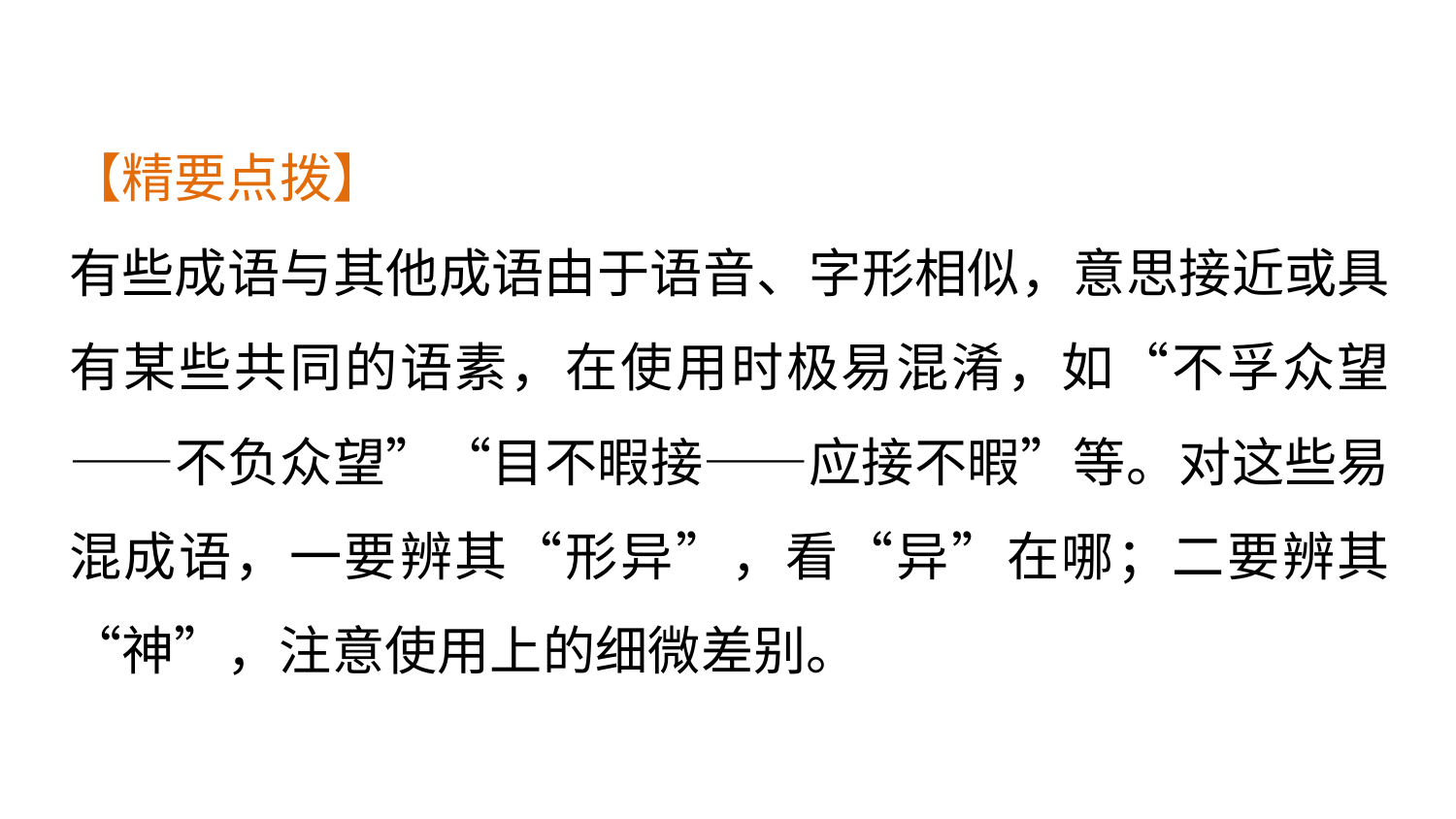

【精要点拨】
有些成语与其他成语由于语音、字形相似，意思接近或具有某些共同的语素，在使用时极易混淆，如“不孚众望——不负众望”“目不暇接——应接不暇”等。对这些易混成语，一要辨其“形异”，看“异”在哪；二要辨其“神”，注意使用上的细微差别。